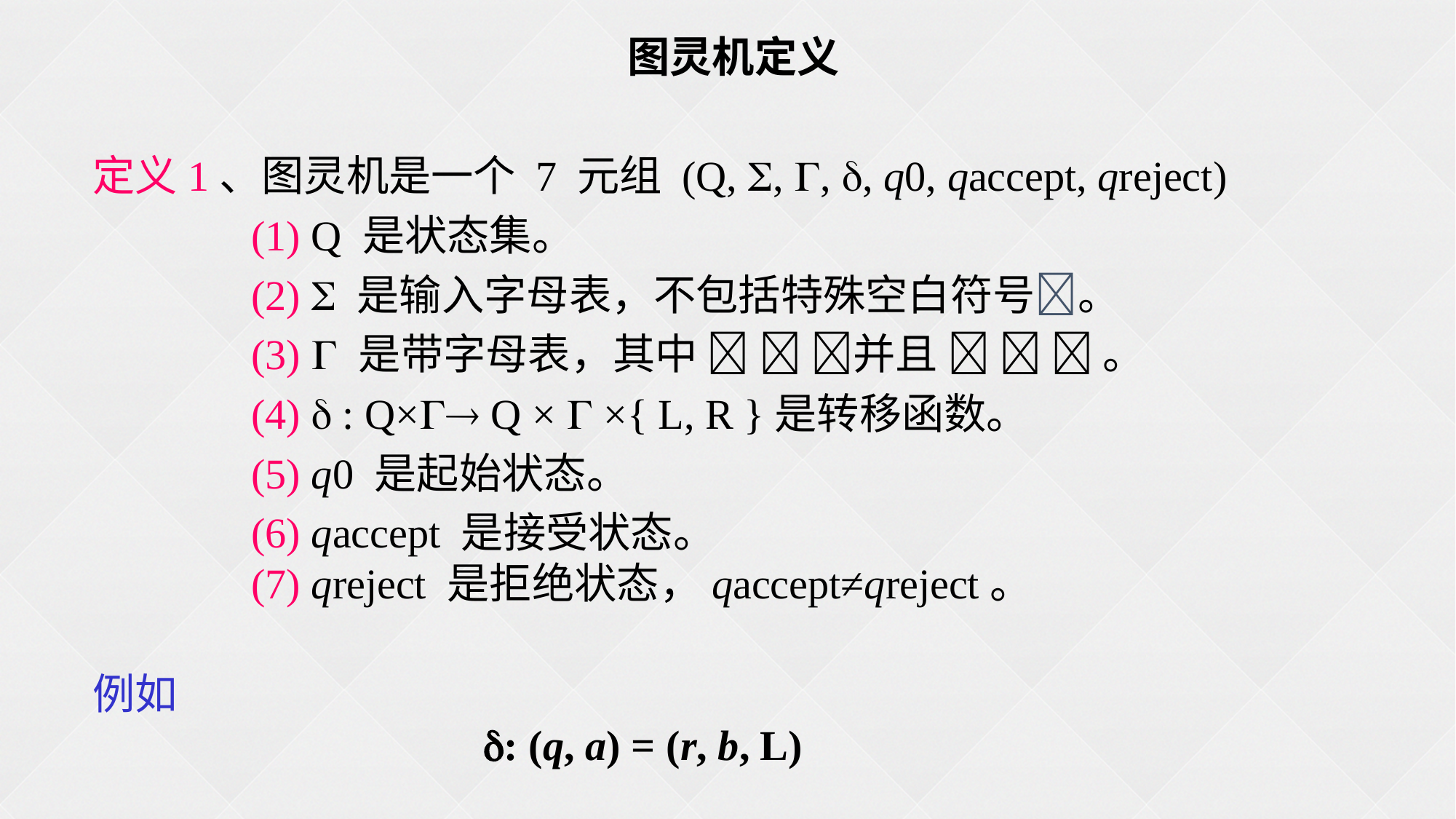

图灵机定义

定义1、图灵机是一个 7 元组 (Q, Σ, Γ, δ, q0, qaccept, qreject)
               (1) Q 是状态集。
               (2) Σ 是输入字母表，不包括特殊空白符号€。
               (3) Γ 是带字母表，其中 € ∈ Γ并且 Σ ⊂ Γ 。
               (4) δ : Q×Γ→ Q × Γ ×{ L, R }是转移函数。
               (5) q0 是起始状态。
               (6) qaccept 是接受状态。
               (7) qreject 是拒绝状态，qaccept≠qreject。

例如
                                     δ: (q, a) = (r, b, L)